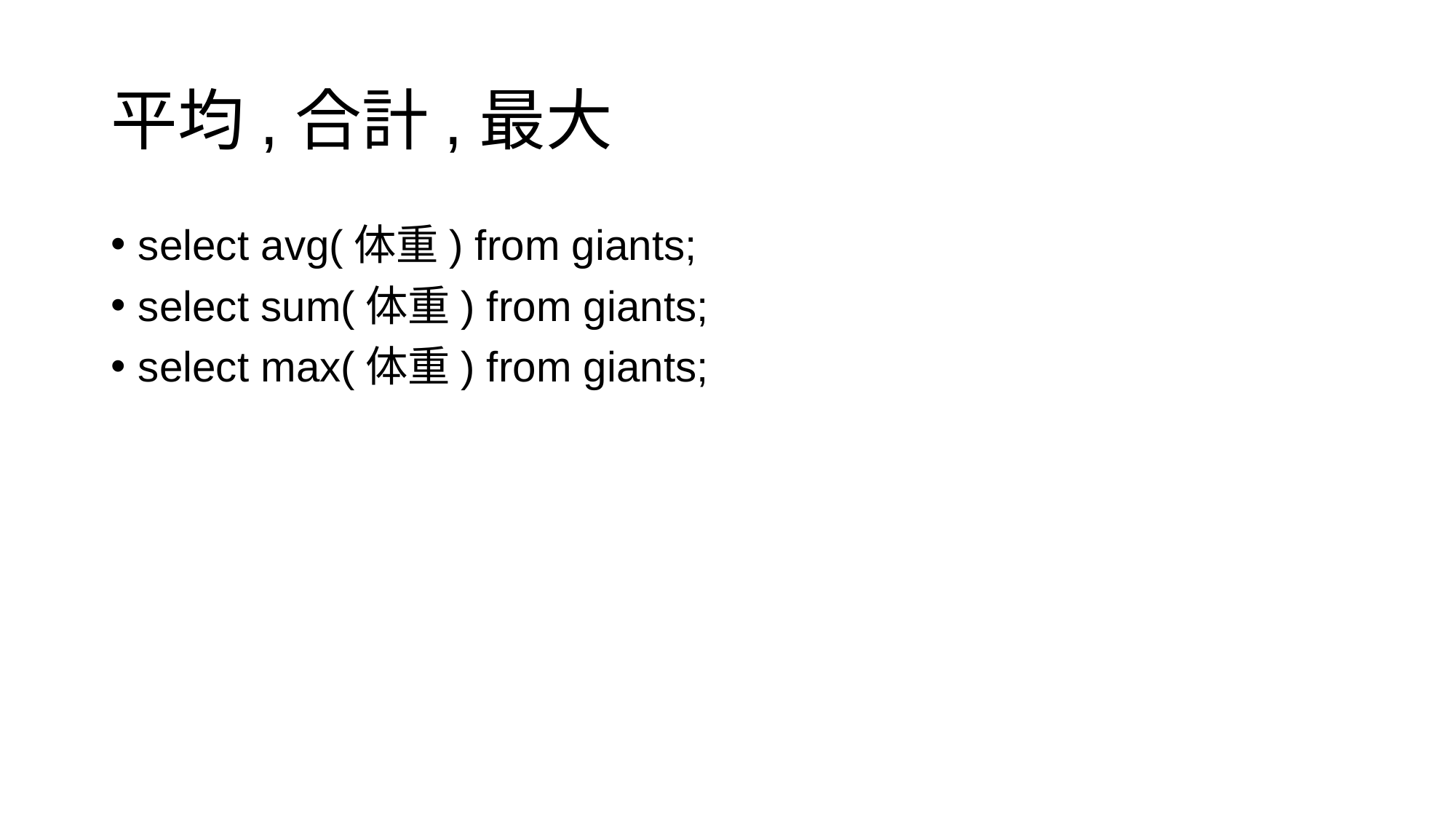

# 平均,合計,最大
select avg(体重) from giants;
select sum(体重) from giants;
select max(体重) from giants;